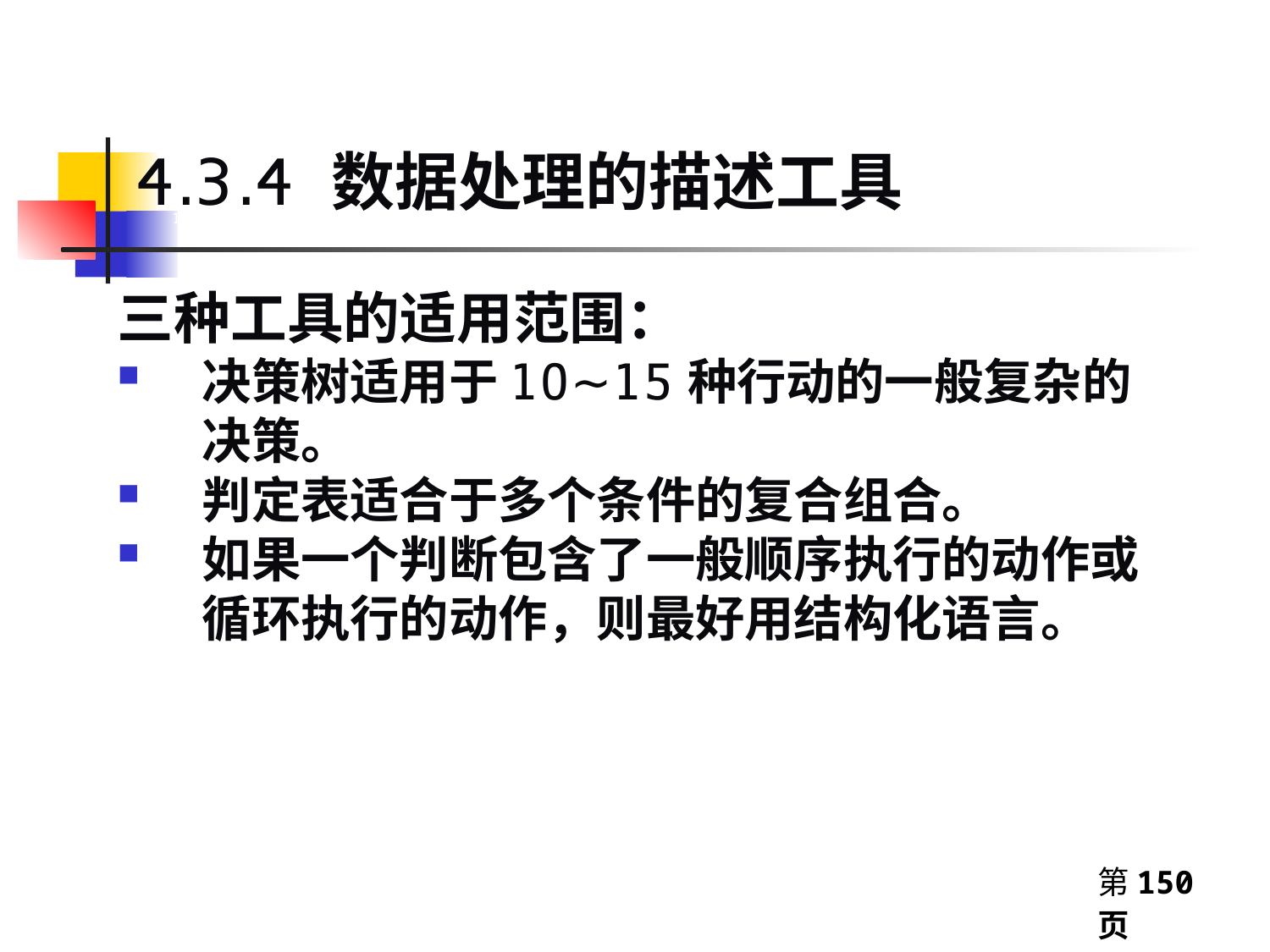

# 1.5.4MIS的结构
4.3.4 数据处理的描述工具
三种工具的适用范围：
决策树适用于10~15种行动的一般复杂的决策。
判定表适合于多个条件的复合组合。
如果一个判断包含了一般顺序执行的动作或循环执行的动作，则最好用结构化语言。